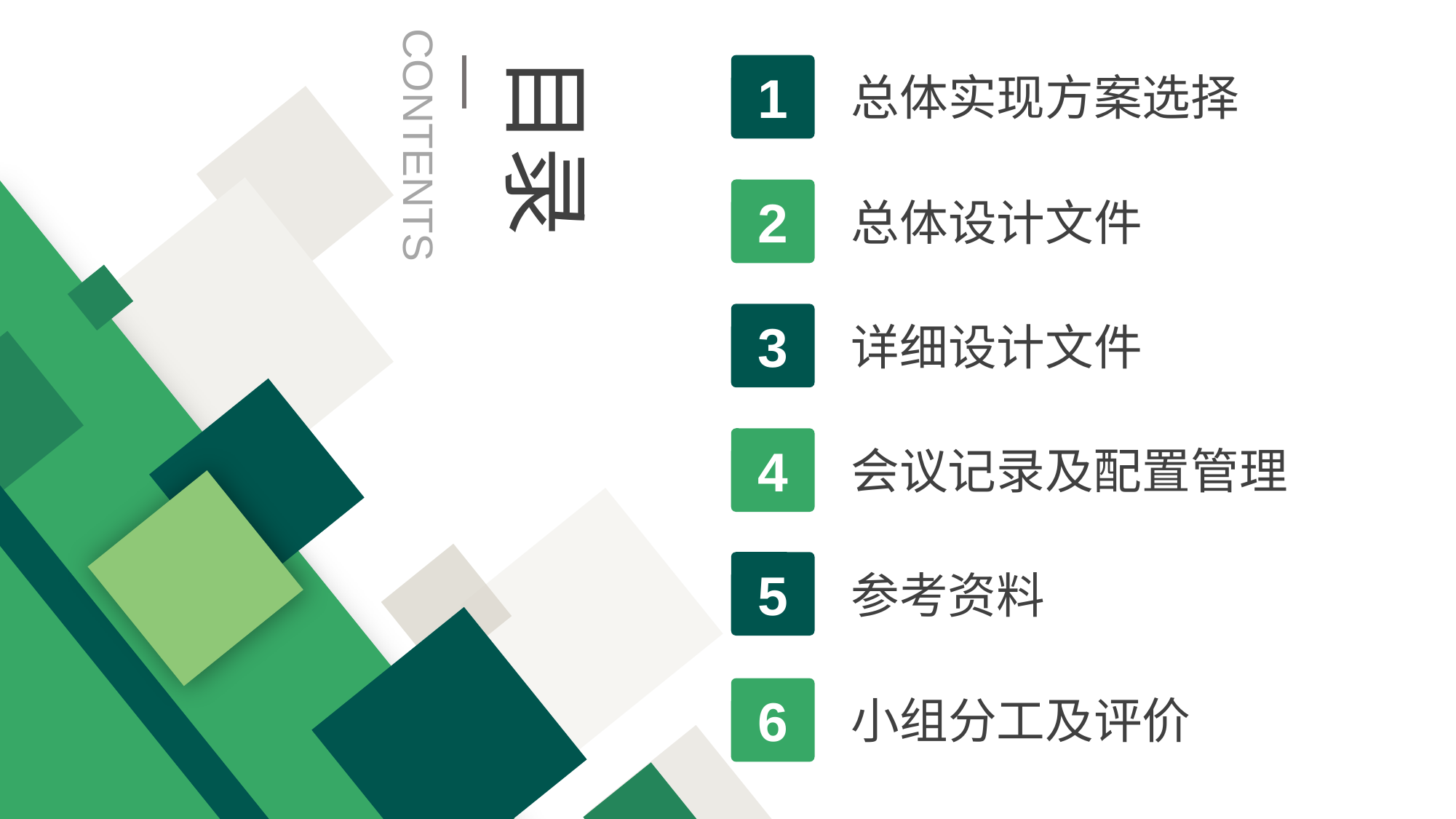

目录
1
总体实现方案选择
CONTENTS
2
总体设计文件
3
详细设计文件
4
会议记录及配置管理
5
参考资料
6
小组分工及评价